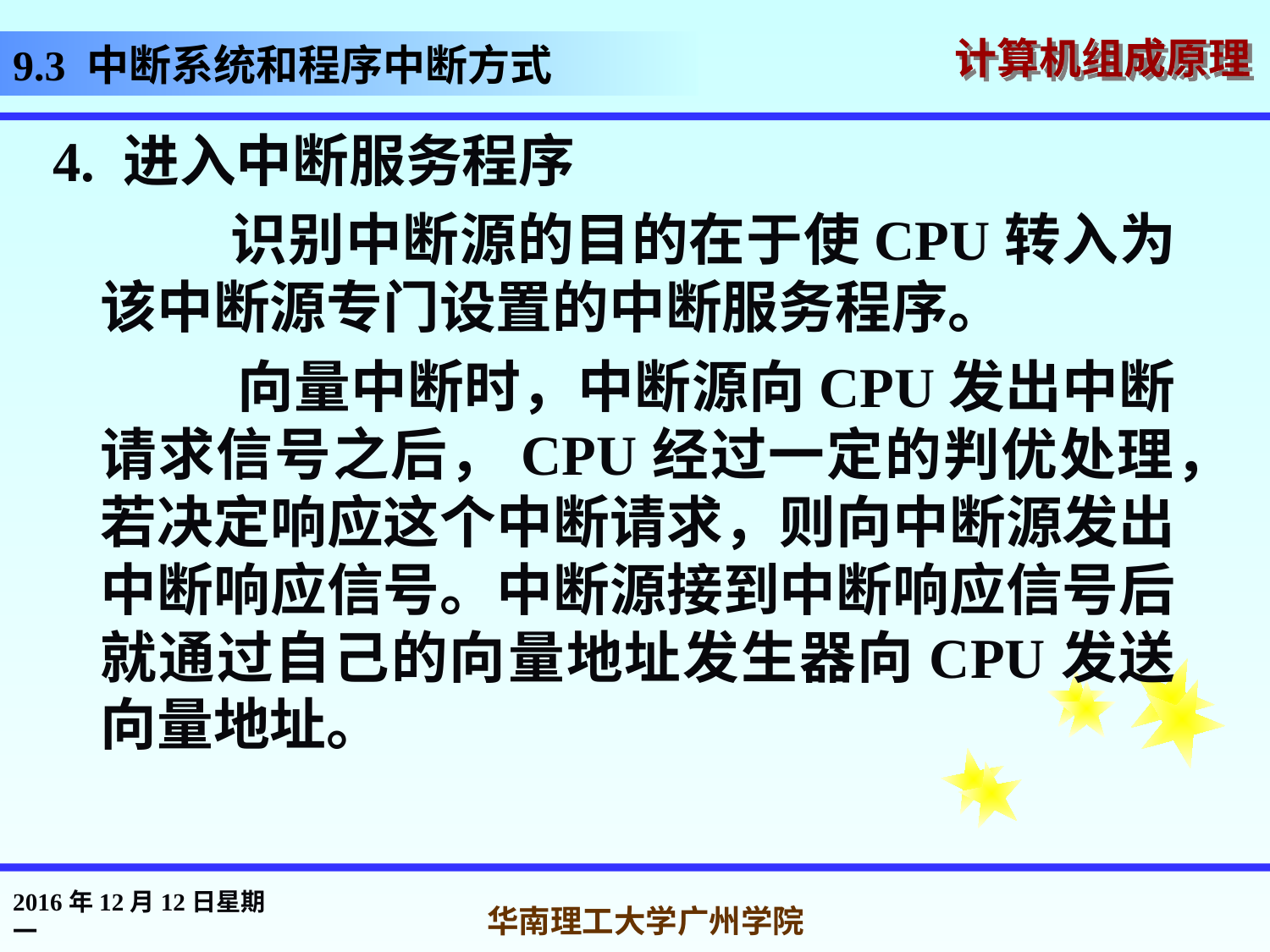

# 9.3 中断系统和程序中断方式
4. 进入中断服务程序
            识别中断源的目的在于使CPU转入为该中断源专门设置的中断服务程序。
             向量中断时，中断源向CPU发出中断请求信号之后，CPU经过一定的判优处理，若决定响应这个中断请求，则向中断源发出中断响应信号。中断源接到中断响应信号后就通过自己的向量地址发生器向CPU发送向量地址。
2016年12月12日星期一
华南理工大学广州学院